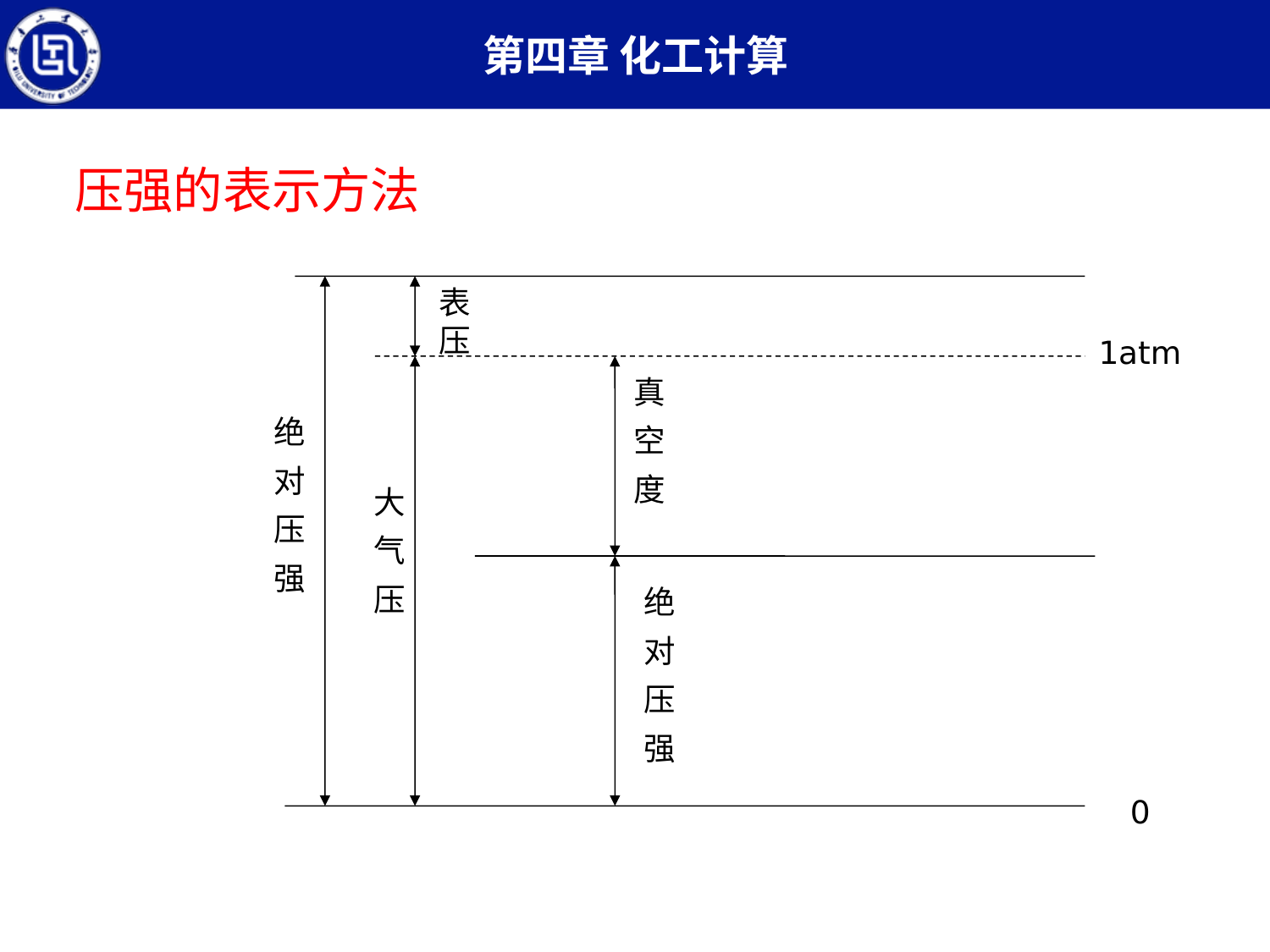

压强的表示方法

表压
1atm

真
空
度
绝
对
压
强
大
气
压

绝
对
压
强
0